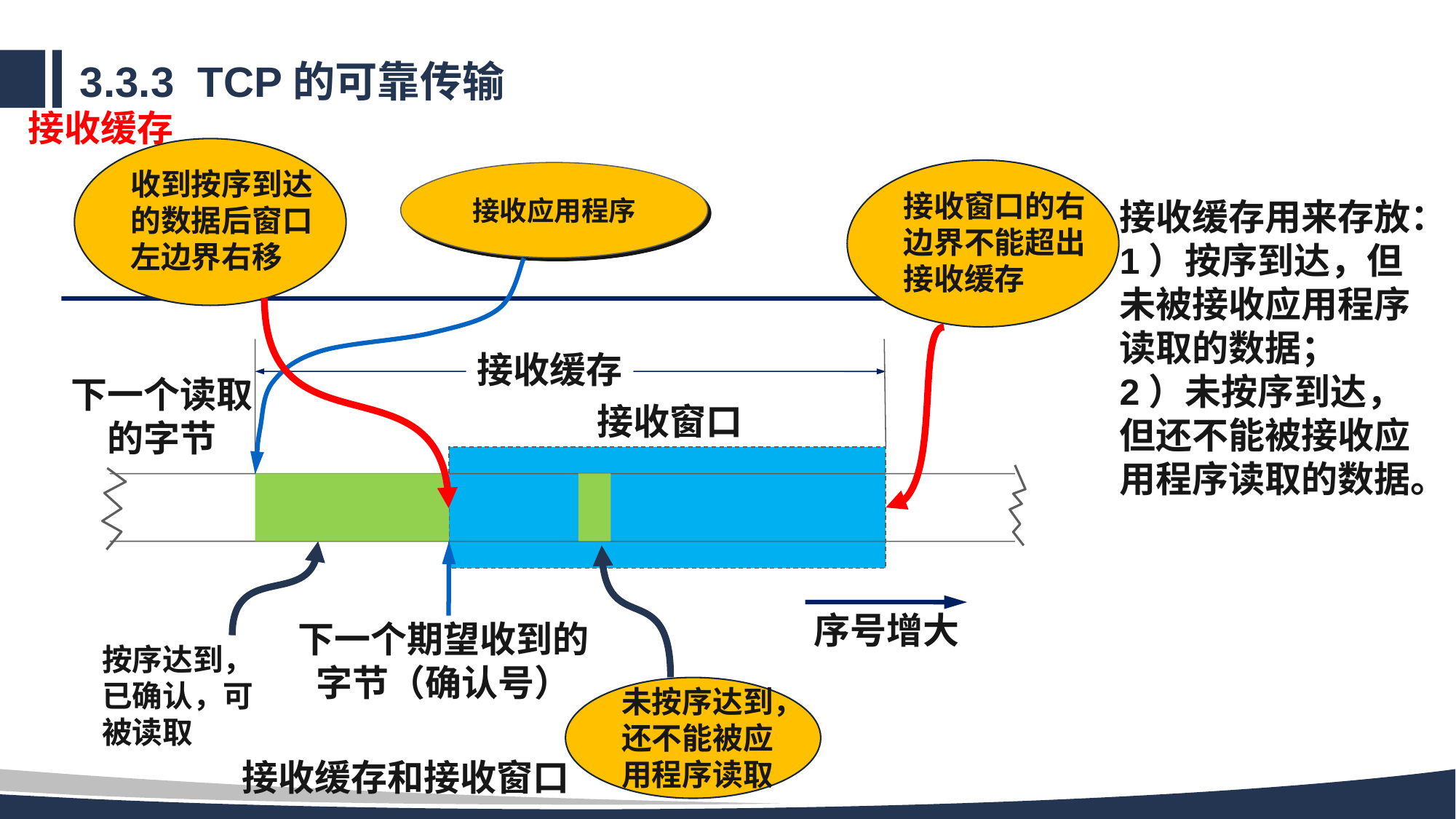

# 3.3.3  TCP的可靠传输
接收缓存

收到按序到达的数据后窗口左边界右移

接收应用程序
接收窗口的右边界不能超出接收缓存
接收缓存用来存放：
1）按序到达，但未被接收应用程序读取的数据；
2）未按序到达，但还不能被接收应用程序读取的数据。

接收缓存
下一个读取
的字节

接收窗口

序号增大
下一个期望收到的
字节（确认号）
按序达到，已确认，可被读取
未按序达到，还不能被应用程序读取

接收缓存和接收窗口